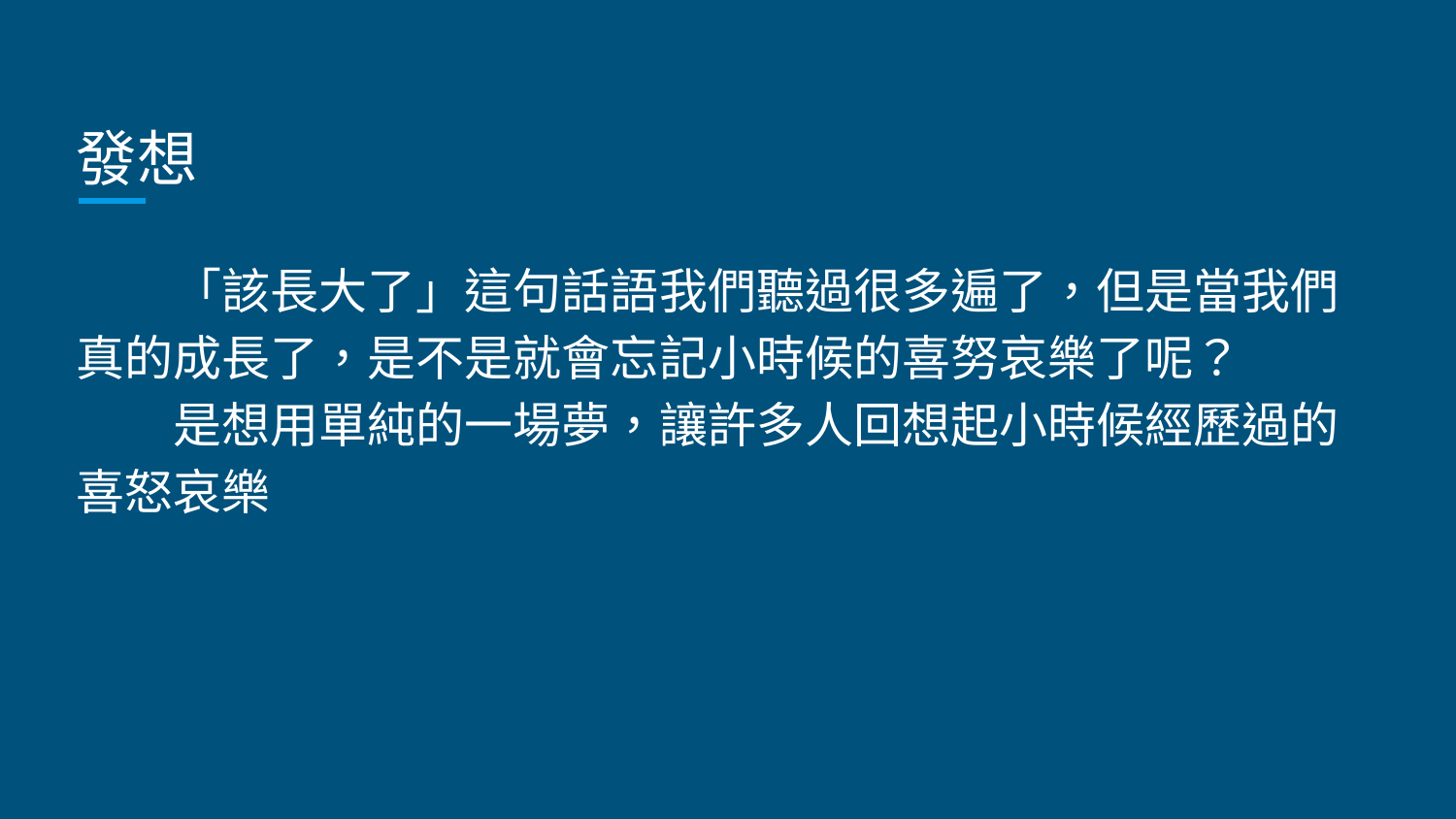

# 發想
　　「該長大了」這句話語我們聽過很多遍了，但是當我們真的成長了，是不是就會忘記小時候的喜努哀樂了呢？
　　是想用單純的一場夢，讓許多人回想起小時候經歷過的喜怒哀樂